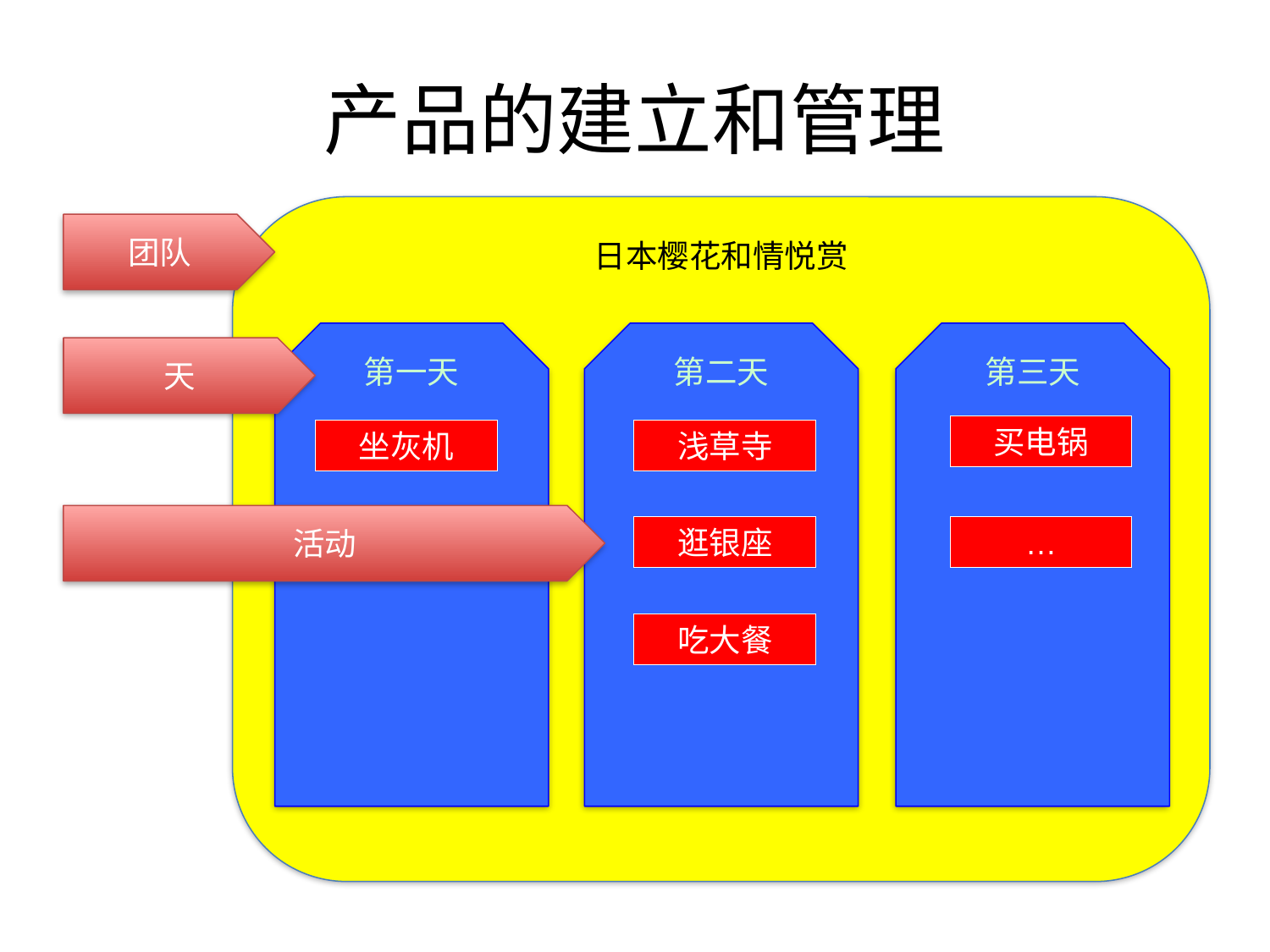

# 产品的建立和管理
日本樱花和情悦赏
团队
第一天
第二天
第三天
天
买电锅
坐灰机
浅草寺
活动
逛银座
…
吃大餐